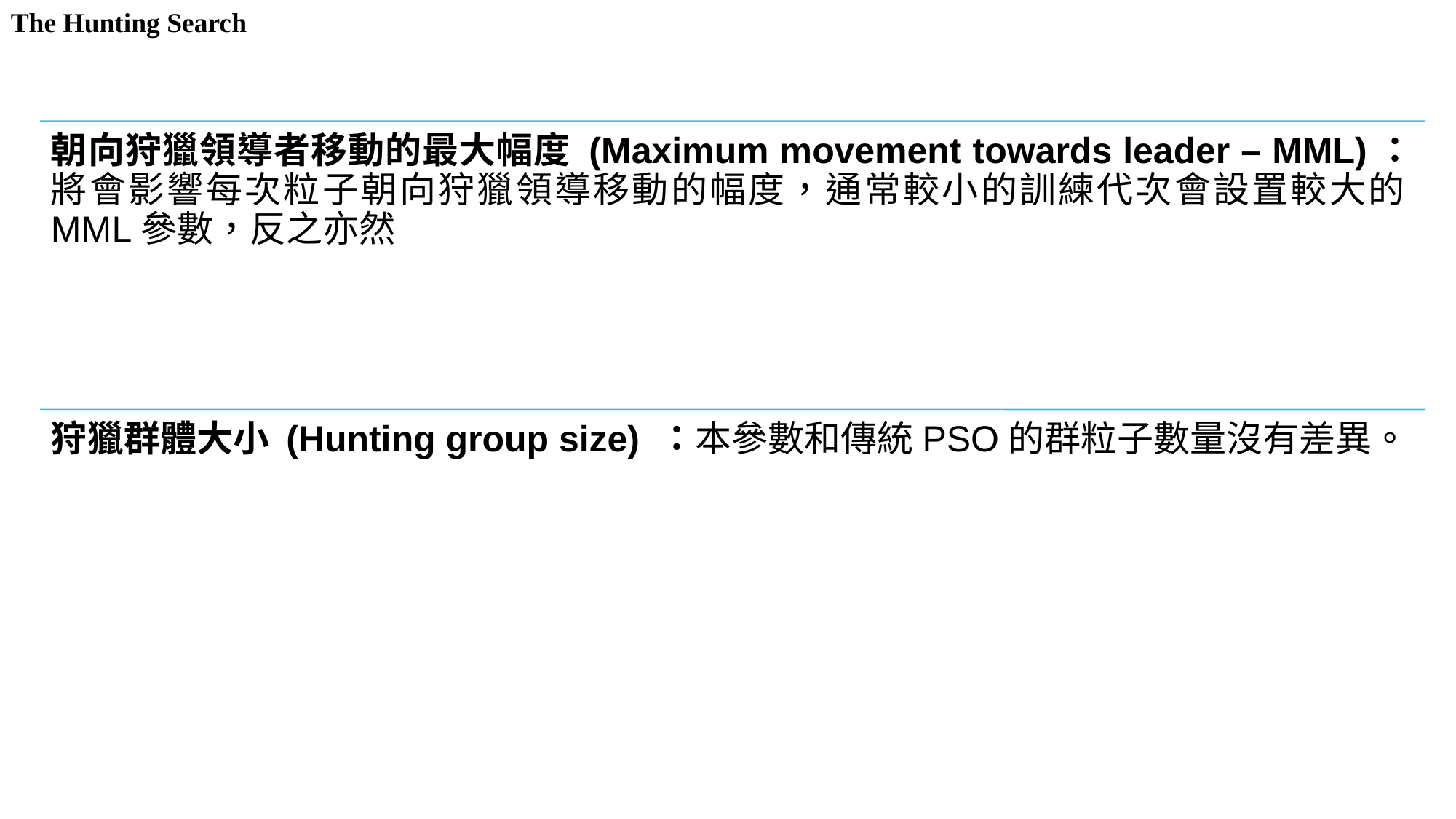

The Hunting Search
朝向狩獵領導者移動的最大幅度 (Maximum movement towards leader – MML)：將會影響每次粒子朝向狩獵領導移動的幅度，通常較小的訓練代次會設置較大的MML參數，反之亦然
狩獵群體大小 (Hunting group size) ：本參數和傳統PSO的群粒子數量沒有差異。